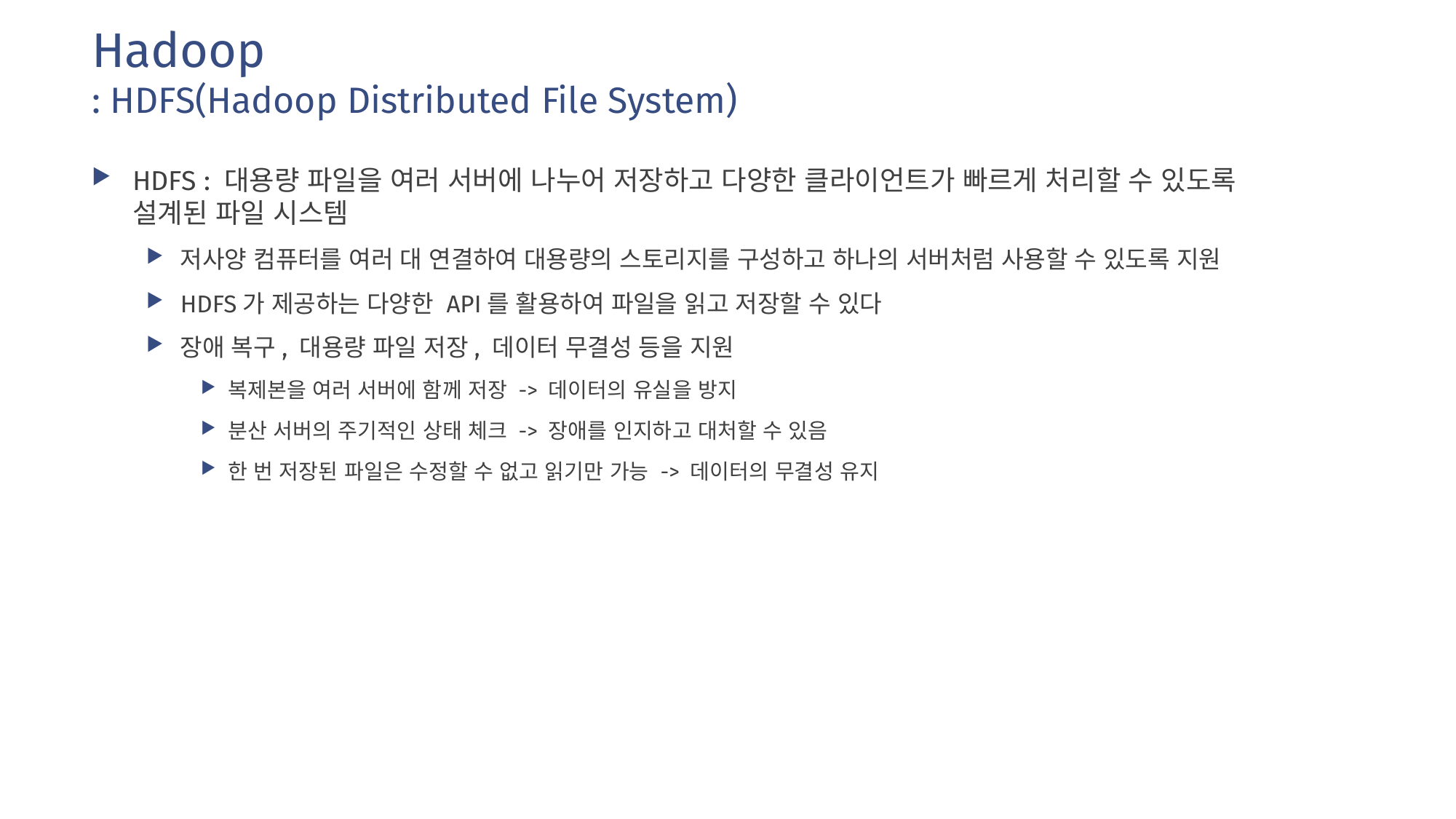

# Hadoop : HDFS(Hadoop Distributed File System)
HDFS : 대용량 파일을 여러 서버에 나누어 저장하고 다양한 클라이언트가 빠르게 처리할 수 있도록
설계된 파일 시스템
저사양 컴퓨터를 여러 대 연결하여 대용량의 스토리지를 구성하고 하나의 서버처럼 사용할 수 있도록 지원
HDFS가 제공하는 다양한 API를 활용하여 파일을 읽고 저장할 수 있다
장애 복구, 대용량 파일 저장, 데이터 무결성 등을 지원
복제본을 여러 서버에 함께 저장 -> 데이터의 유실을 방지
분산 서버의 주기적인 상태 체크 -> 장애를 인지하고 대처할 수 있음
한 번 저장된 파일은 수정할 수 없고 읽기만 가능 -> 데이터의 무결성 유지